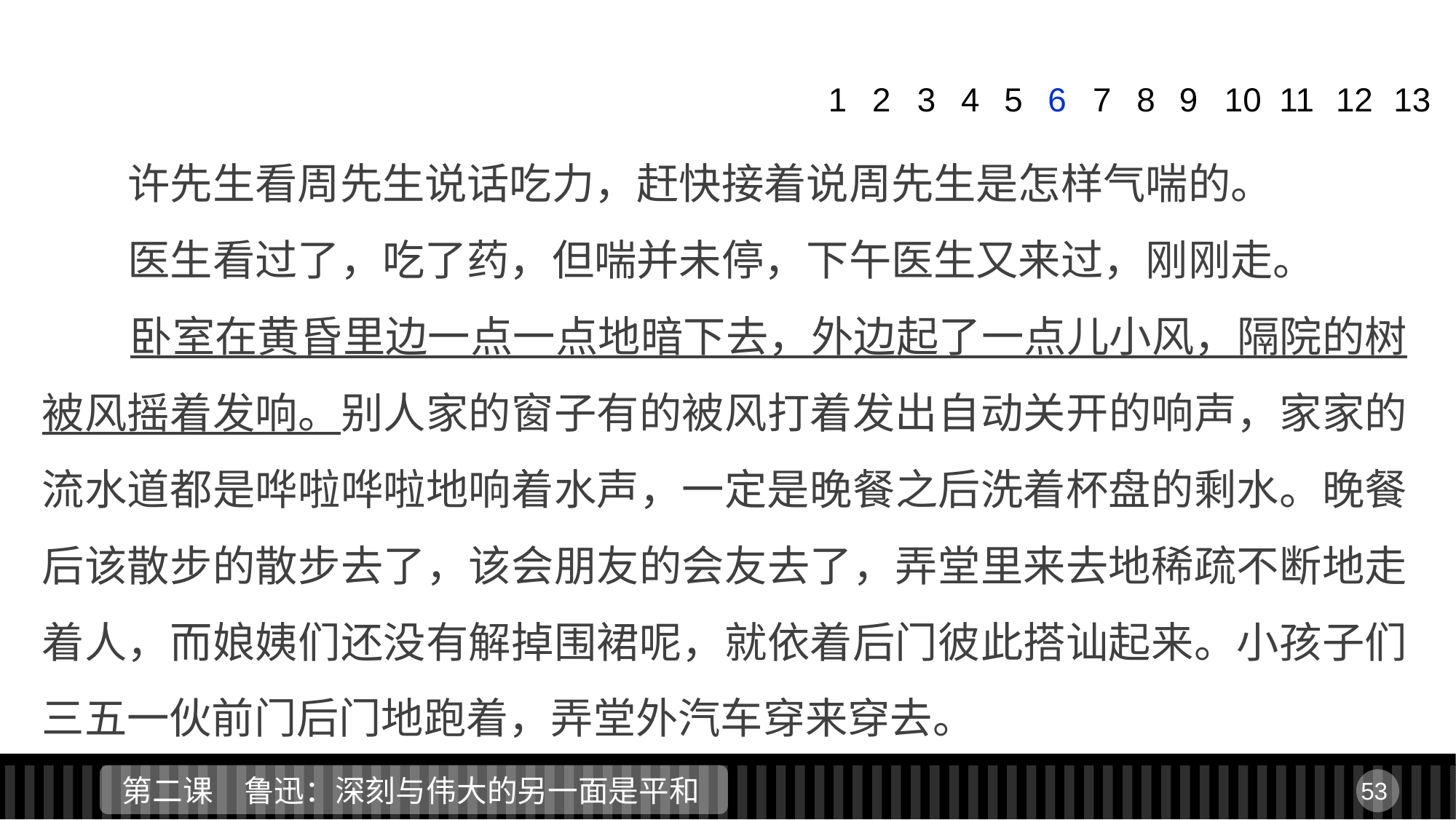

1
2
3
4
5
6
7
8
9
11
12
13
10
        许先生看周先生说话吃力，赶快接着说周先生是怎样气喘的。
        医生看过了，吃了药，但喘并未停，下午医生又来过，刚刚走。
        卧室在黄昏里边一点一点地暗下去，外边起了一点儿小风，隔院的树被风摇着发响。别人家的窗子有的被风打着发出自动关开的响声，家家的流水道都是哗啦哗啦地响着水声，一定是晚餐之后洗着杯盘的剩水。晚餐后该散步的散步去了，该会朋友的会友去了，弄堂里来去地稀疏不断地走着人，而娘姨们还没有解掉围裙呢，就依着后门彼此搭讪起来。小孩子们三五一伙前门后门地跑着，弄堂外汽车穿来穿去。